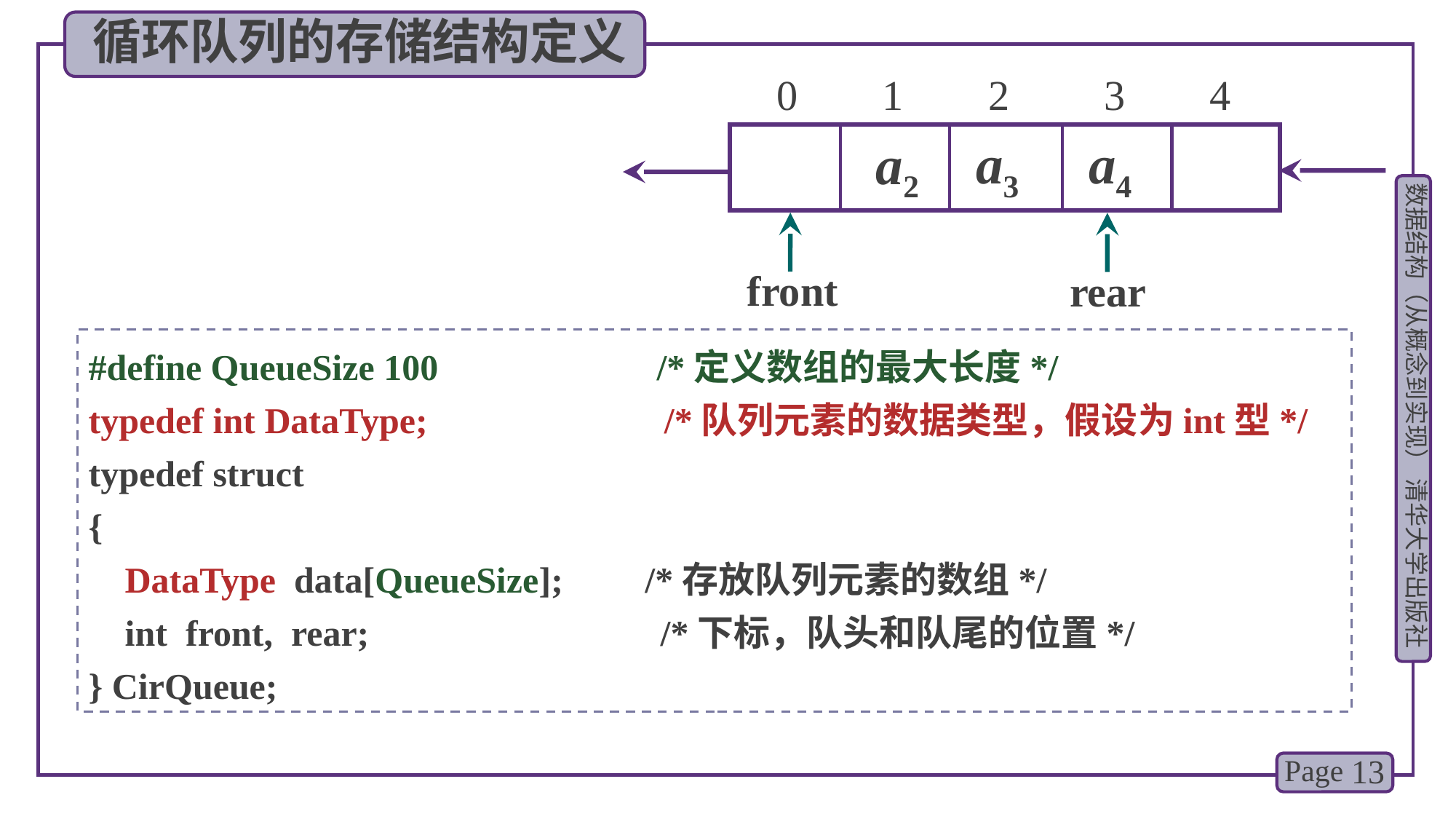

循环队列的存储结构定义

0        1        2         3        4
a3
a4
a2

front

rear
#define QueueSize 100                        /*定义数组的最大长度*/
typedef int DataType;                          /*队列元素的数据类型，假设为int型*/
typedef struct
{
    DataType  data[QueueSize];         /*存放队列元素的数组*/
    int  front,  rear;                                /*下标，队头和队尾的位置*/
} CirQueue;